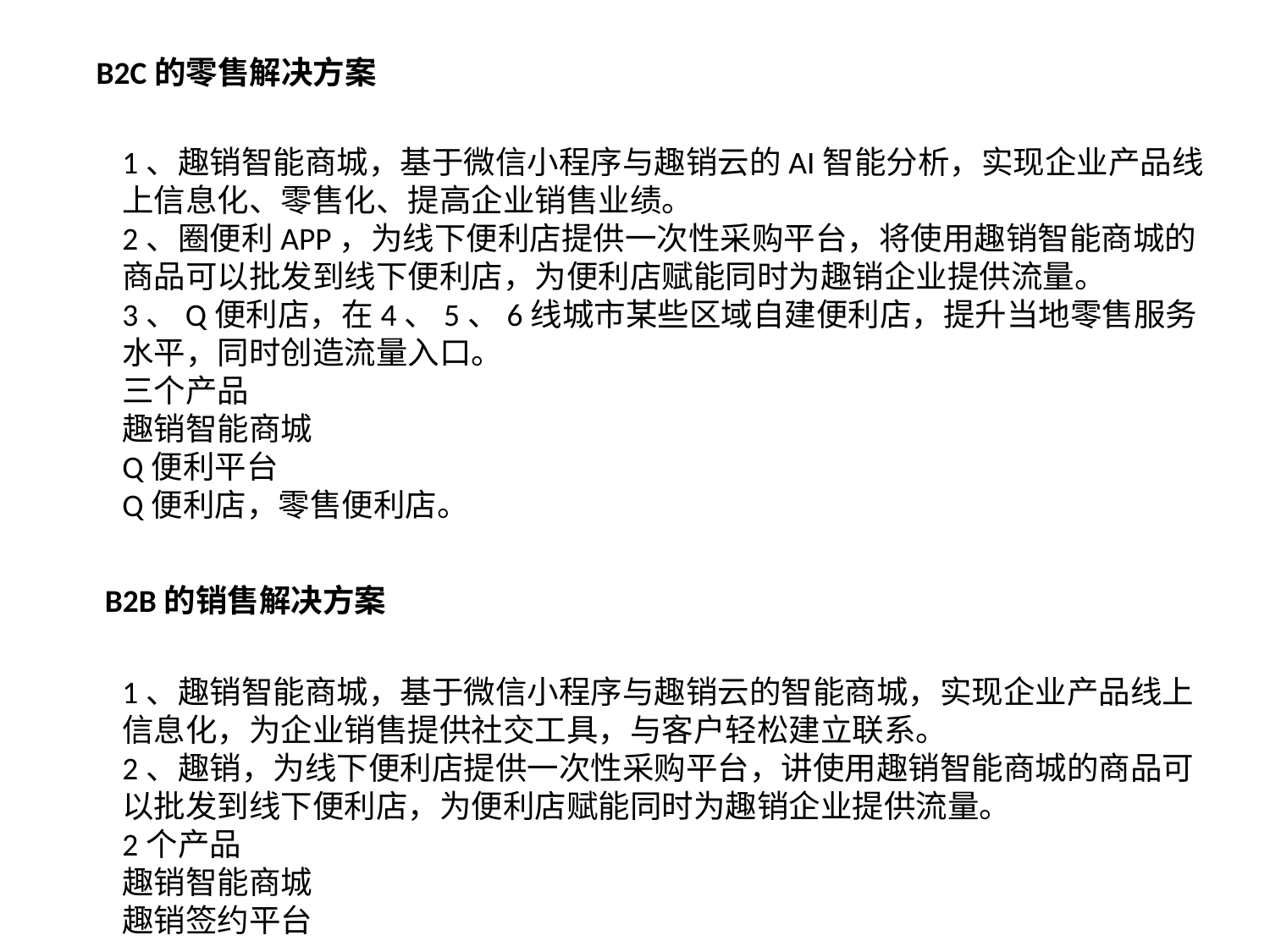

B2C的零售解决方案
1、趣销智能商城，基于微信小程序与趣销云的AI智能分析，实现企业产品线上信息化、零售化、提高企业销售业绩。
2、圈便利APP，为线下便利店提供一次性采购平台，将使用趣销智能商城的商品可以批发到线下便利店，为便利店赋能同时为趣销企业提供流量。
3、Q便利店，在4、5、6线城市某些区域自建便利店，提升当地零售服务水平，同时创造流量入口。
三个产品
趣销智能商城
Q便利平台
Q便利店，零售便利店。
B2B的销售解决方案
1、趣销智能商城，基于微信小程序与趣销云的智能商城，实现企业产品线上信息化，为企业销售提供社交工具，与客户轻松建立联系。
2、趣销，为线下便利店提供一次性采购平台，讲使用趣销智能商城的商品可以批发到线下便利店，为便利店赋能同时为趣销企业提供流量。
2个产品
趣销智能商城
趣销签约平台